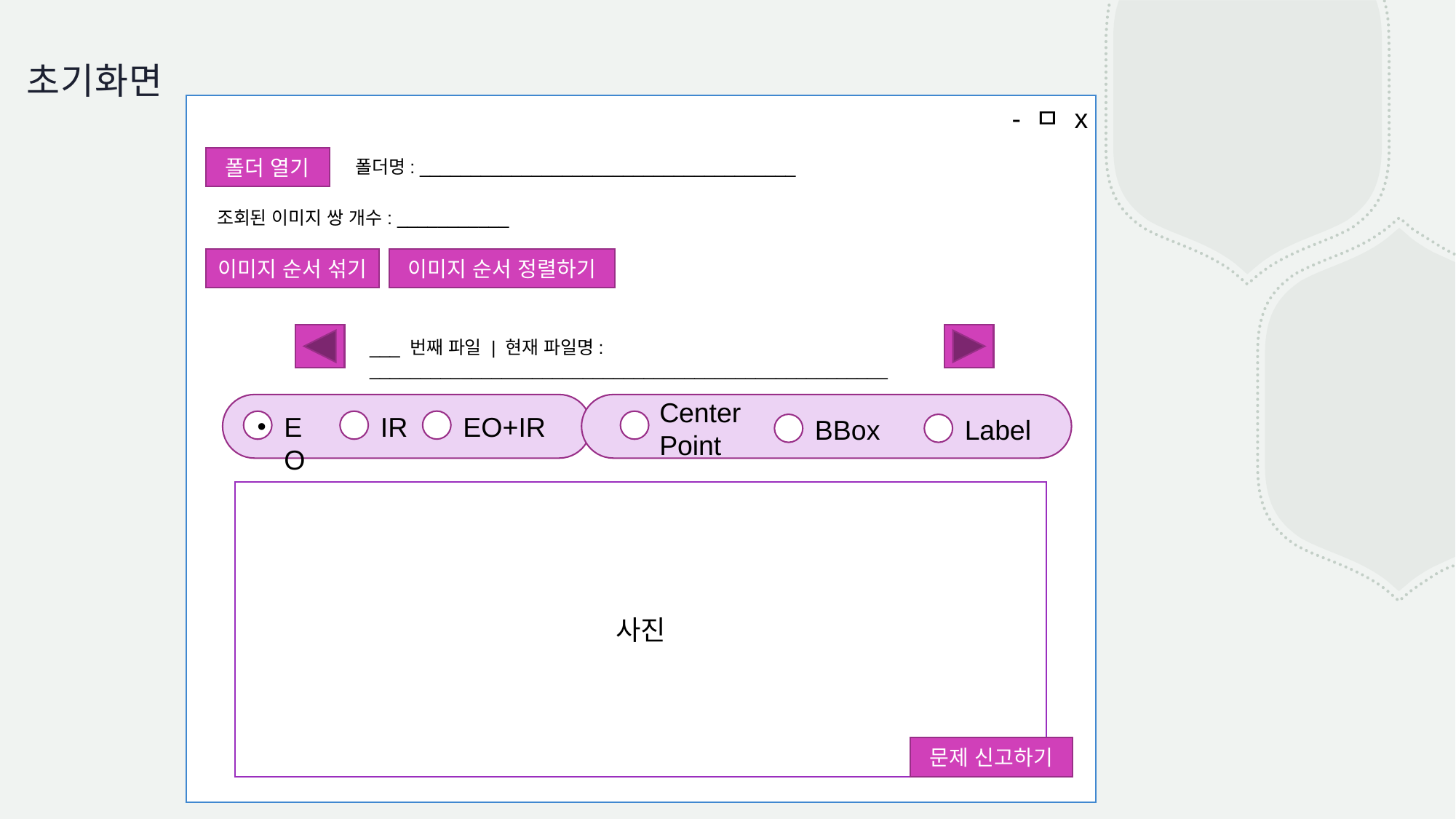

# 초기화면

- ㅁ x
폴더 열기
폴더명: _____________________________________
조회된 이미지 쌍 개수: ___________
이미지 순서 섞기
이미지 순서 정렬하기

___ 번째 파일 | 현재 파일명: ___________________________________________________
Center Point

EO+IR
EO
IR
BBox
Label

●

사진
문제 신고하기